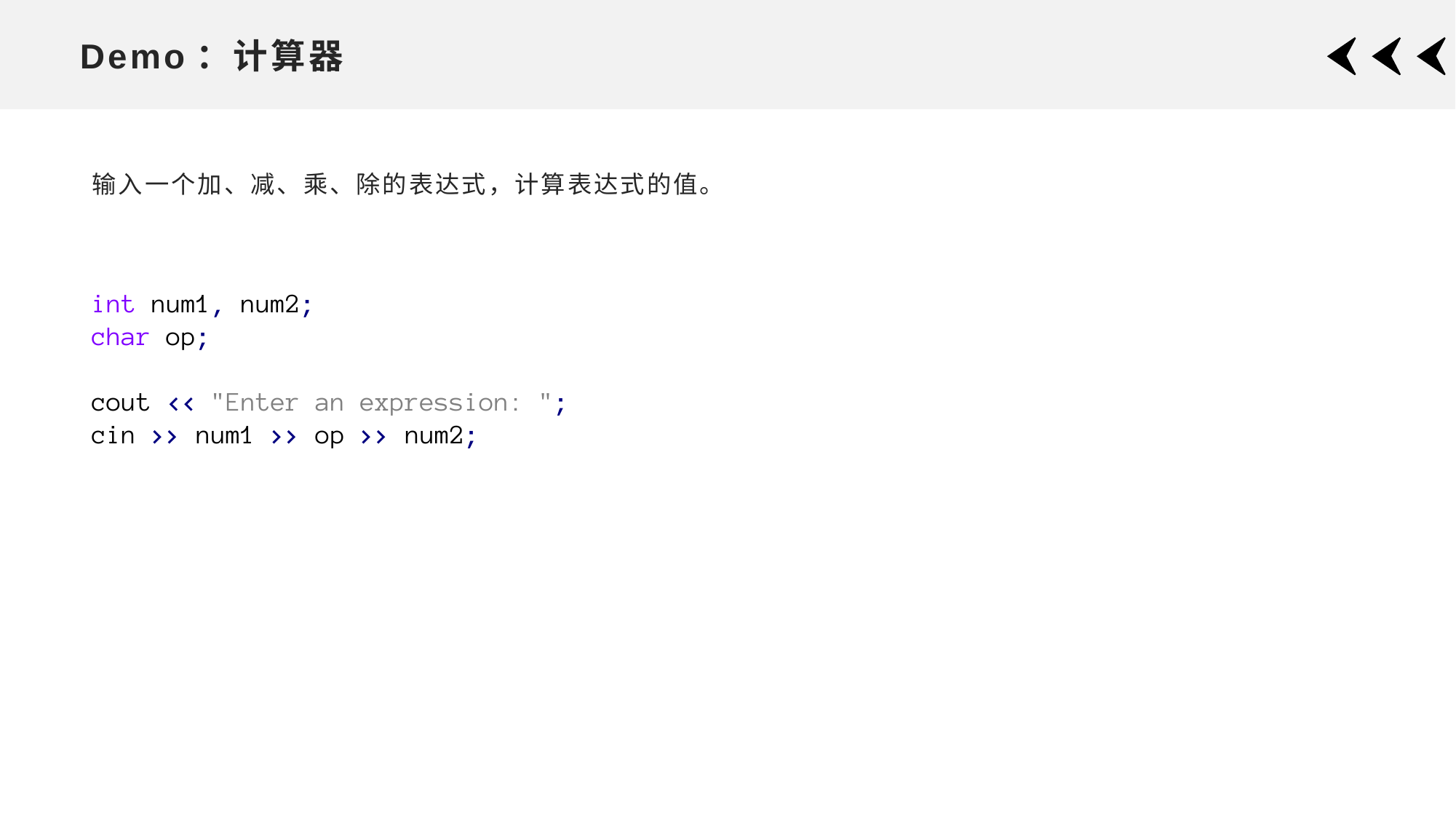

# Demo：计算器
输入一个加、减、乘、除的表达式，计算表达式的值。
int num1, num2;
char op;

cout << "Enter an expression: ";
cin >> num1 >> op >> num2;